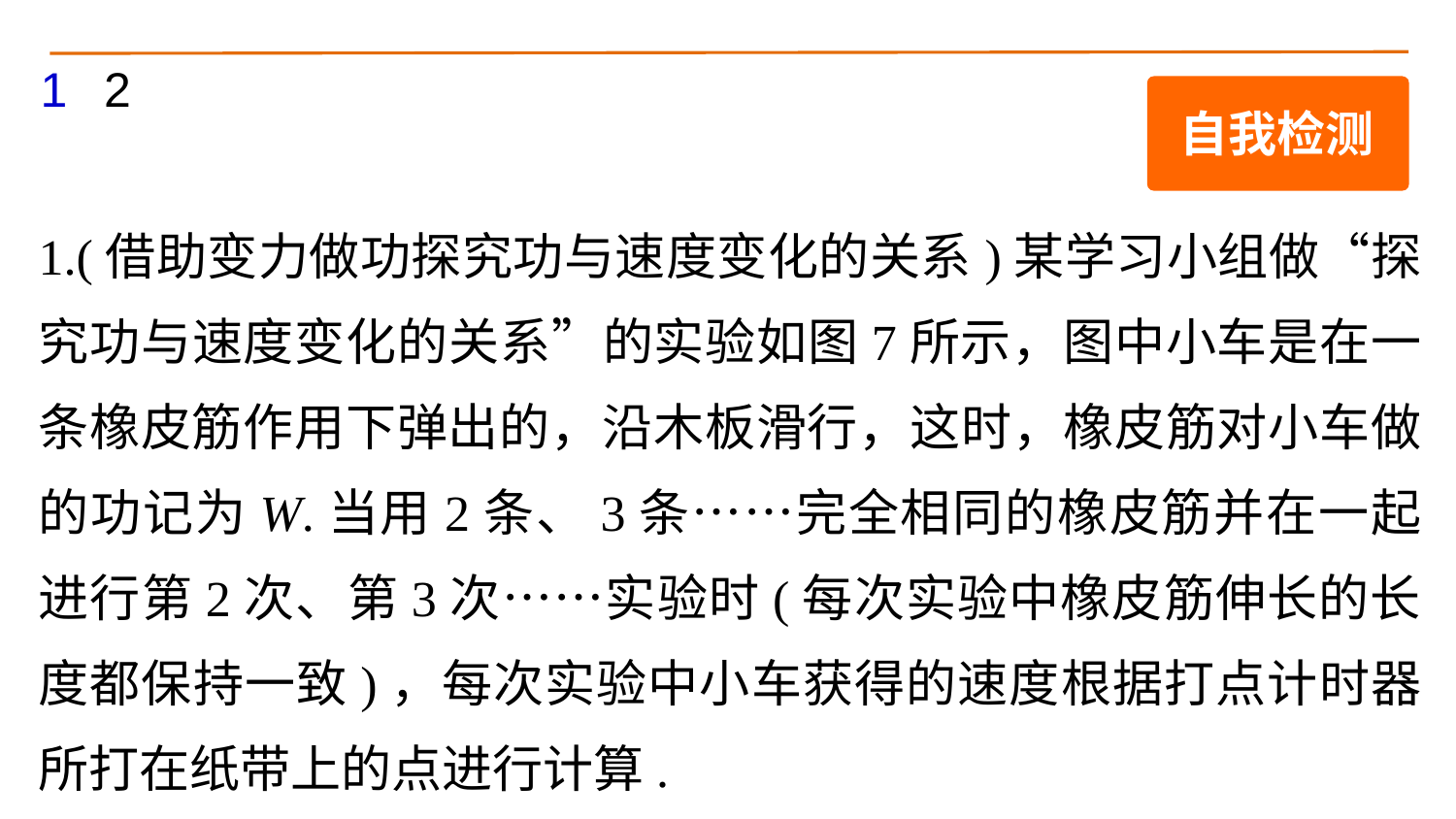

1
2

自我检测
1.(借助变力做功探究功与速度变化的关系)某学习小组做“探究功与速度变化的关系”的实验如图7所示，图中小车是在一条橡皮筋作用下弹出的，沿木板滑行，这时，橡皮筋对小车做的功记为W.当用2条、3条……完全相同的橡皮筋并在一起进行第2次、第3次……实验时(每次实验中橡皮筋伸长的长度都保持一致)，每次实验中小车获得的速度根据打点计时器所打在纸带上的点进行计算.